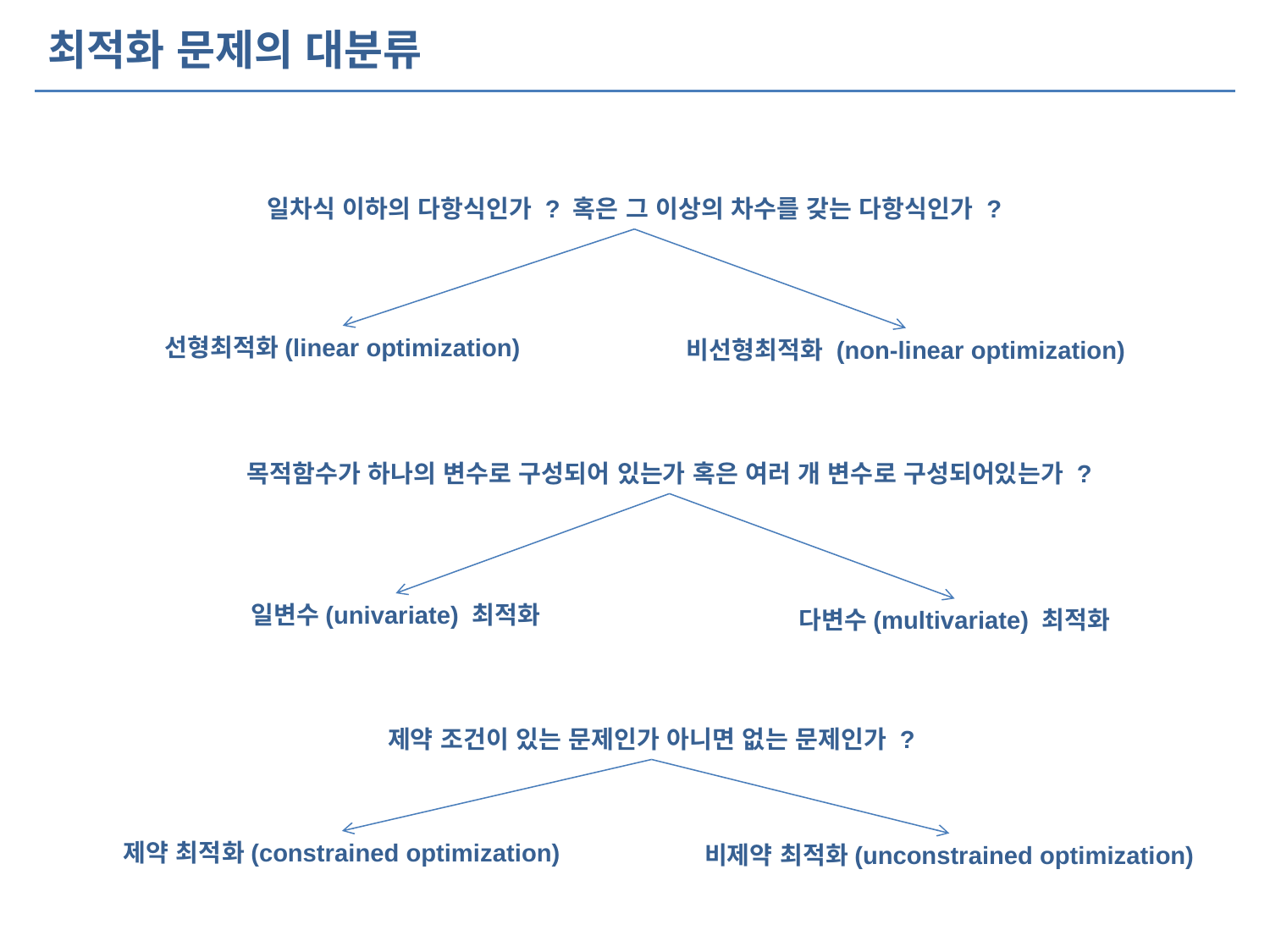

# 최적화 문제의 대분류
일차식 이하의 다항식인가 ? 혹은 그 이상의 차수를 갖는 다항식인가 ?
선형최적화(linear optimization)
비선형최적화 (non-linear optimization)
목적함수가 하나의 변수로 구성되어 있는가 혹은 여러 개 변수로 구성되어있는가 ?
일변수(univariate) 최적화
다변수(multivariate) 최적화
제약 조건이 있는 문제인가 아니면 없는 문제인가 ?
제약 최적화(constrained optimization)
비제약 최적화(unconstrained optimization)